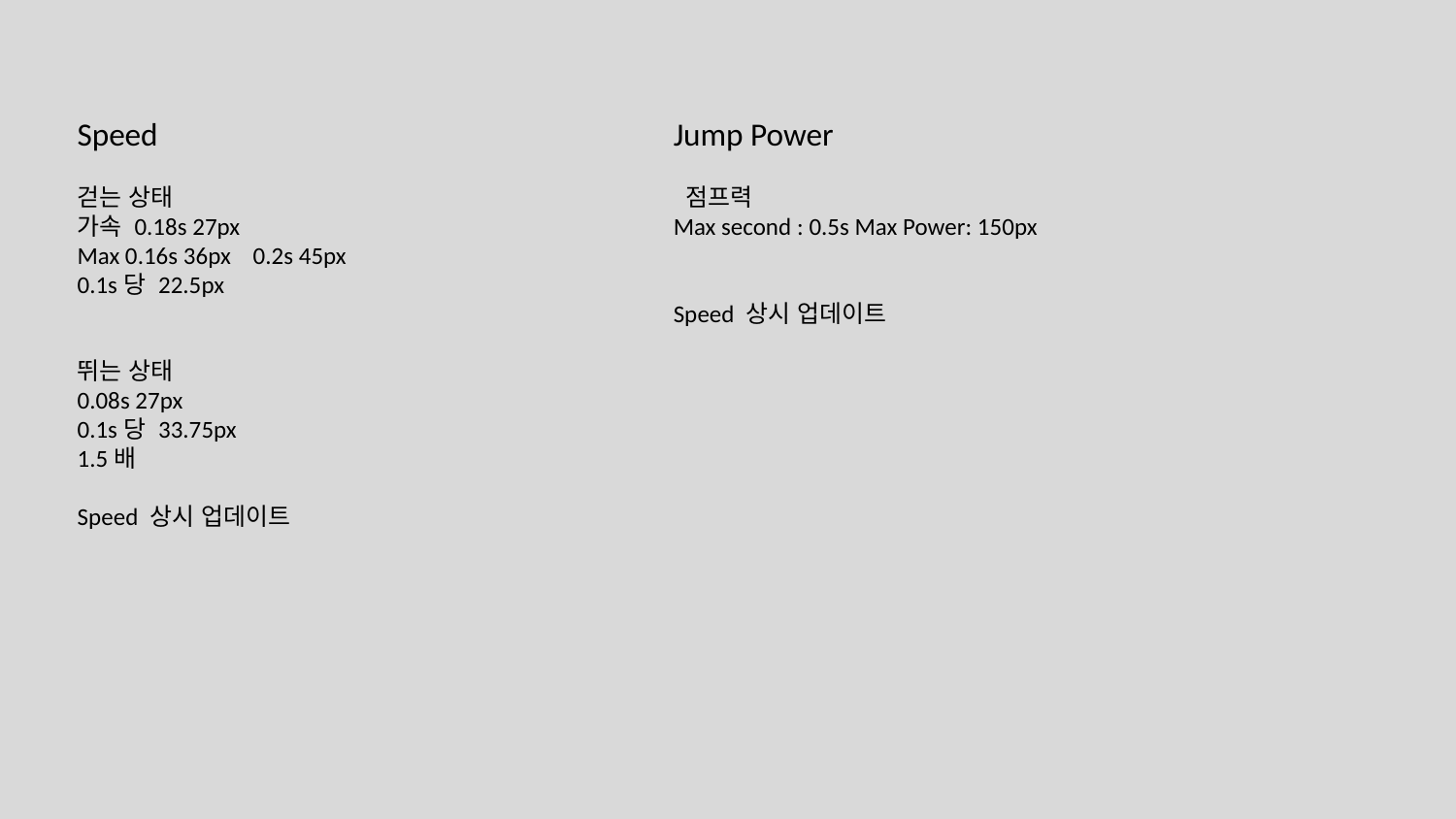

Jump Power

 점프력
Max second : 0.5s Max Power: 150px

Speed 상시 업데이트

Speed

걷는 상태
가속 0.18s 27px
Max 0.16s 36px    0.2s 45px
0.1s당 22.5px

뛰는 상태
0.08s 27px
0.1s당 33.75px
1.5배

Speed 상시 업데이트